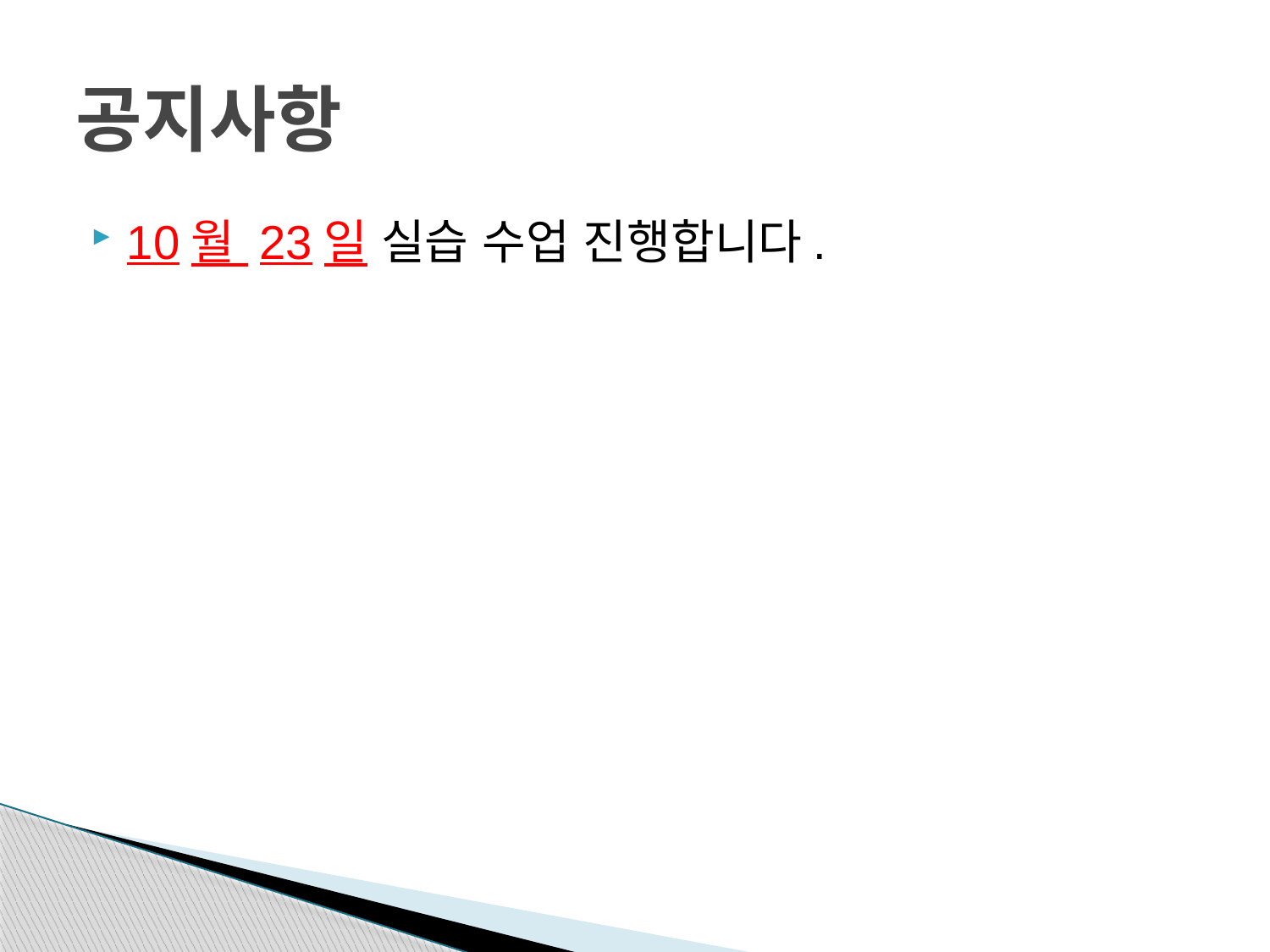

# 공지사항
10월 23일 실습 수업 진행합니다.